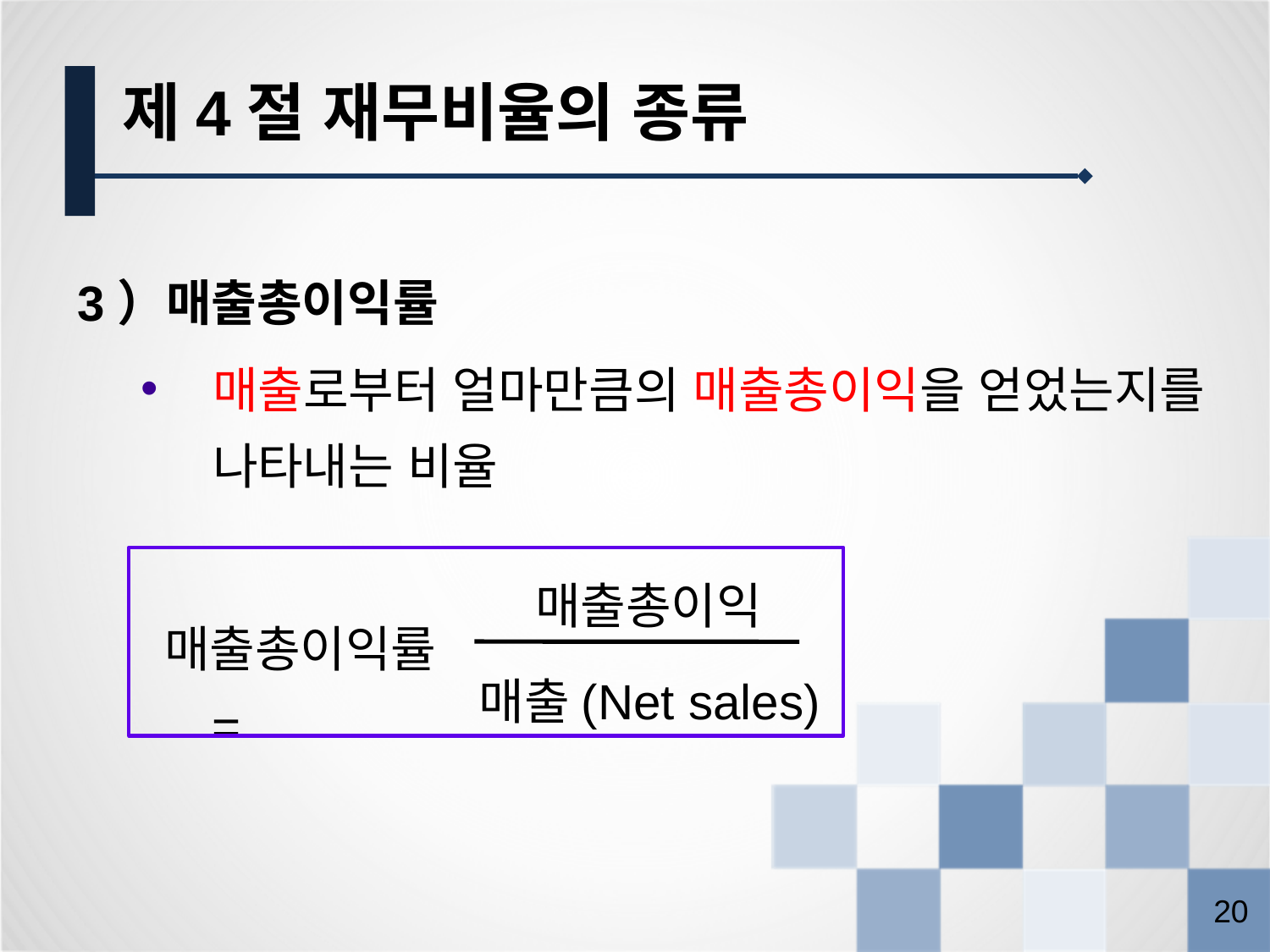

제4절 재무비율의 종류

3）매출총이익률
매출로부터 얼마만큼의 매출총이익을 얻었는지를 나타내는 비율

매출총이익
매출총이익률 =
매출(Net sales)
20